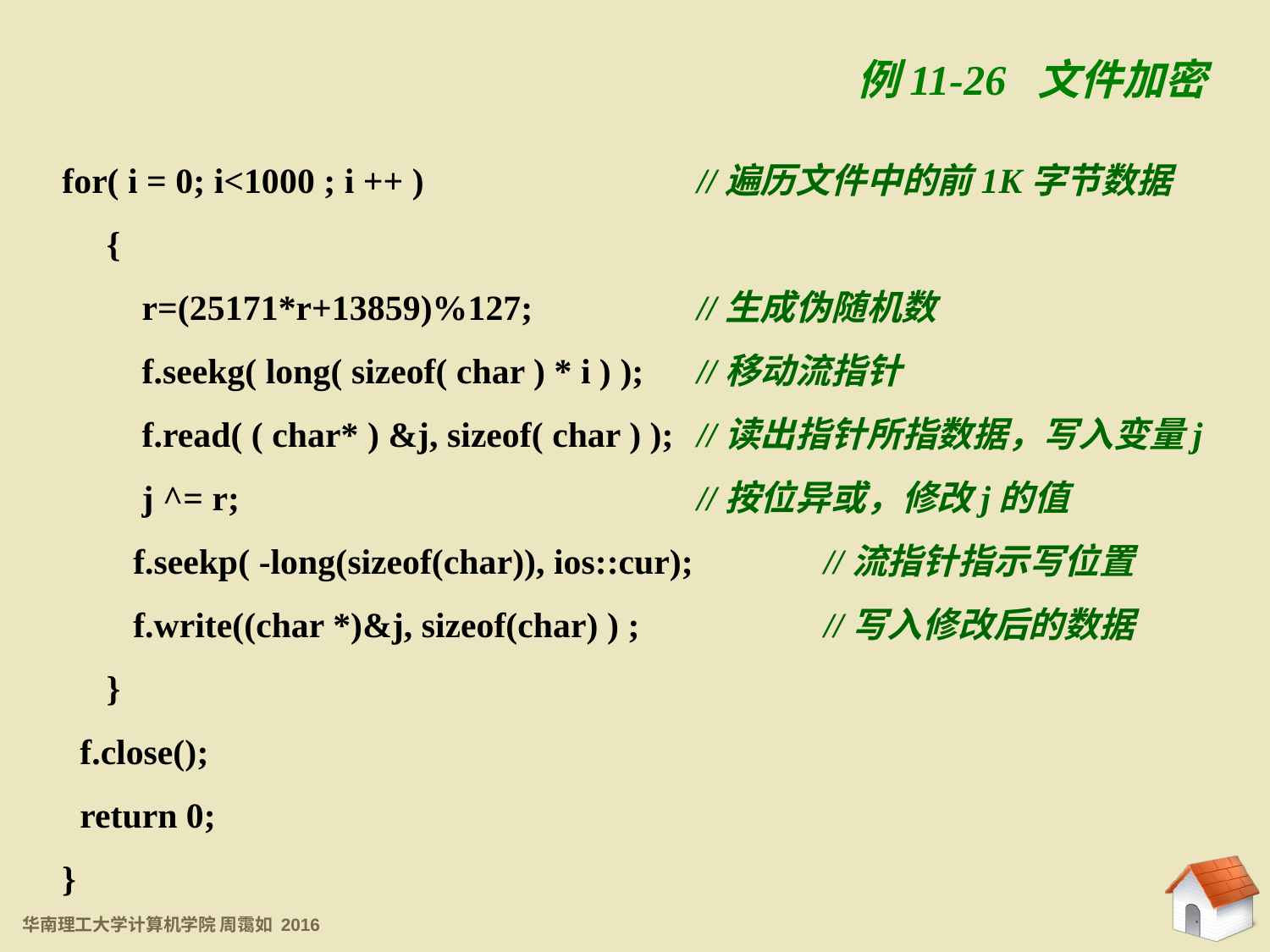

11.5.4  二进制文件
例11-26  文件加密
for( i = 0; i<1000 ; i ++ )			//遍历文件中的前1K字节数据
     {
         r=(25171*r+13859)%127;		//生成伪随机数
         f.seekg( long( sizeof( char ) * i ) );	//移动流指针
         f.read( ( char* ) &j, sizeof( char ) );	//读出指针所指数据，写入变量j
         j ^= r;				//按位异或，修改j的值
        f.seekp( -long(sizeof(char)), ios::cur);		//流指针指示写位置
        f.write((char *)&j, sizeof(char) ) ;		//写入修改后的数据
     }
  f.close();
  return 0;
}